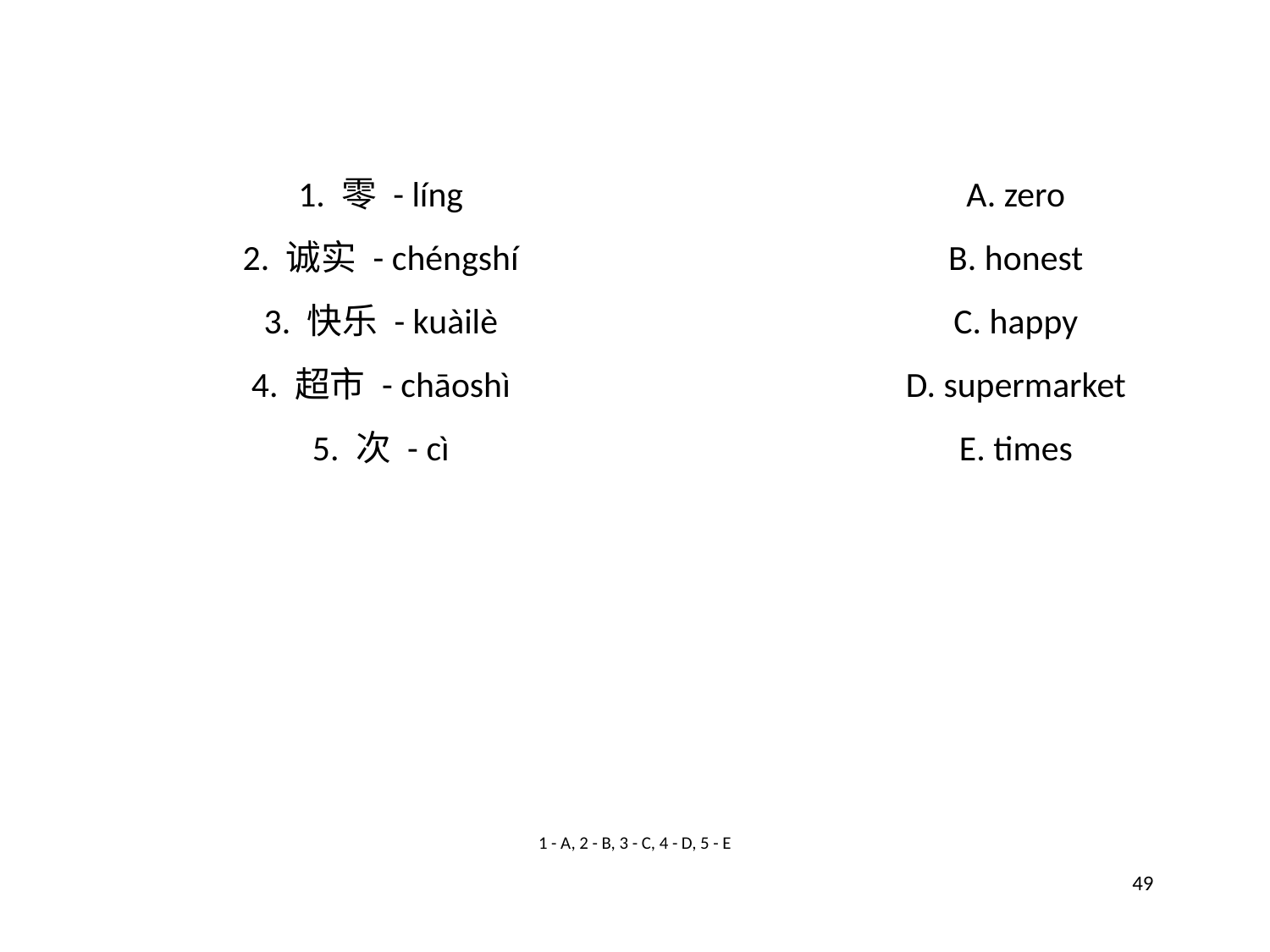

1. 零 - líng

A. zero

2. 诚实 - chéngshí

B. honest

3. 快乐 - kuàilè

C. happy

4. 超市 - chāoshì

D. supermarket

5. 次 - cì

E. times
1 - A, 2 - B, 3 - C, 4 - D, 5 - E

49